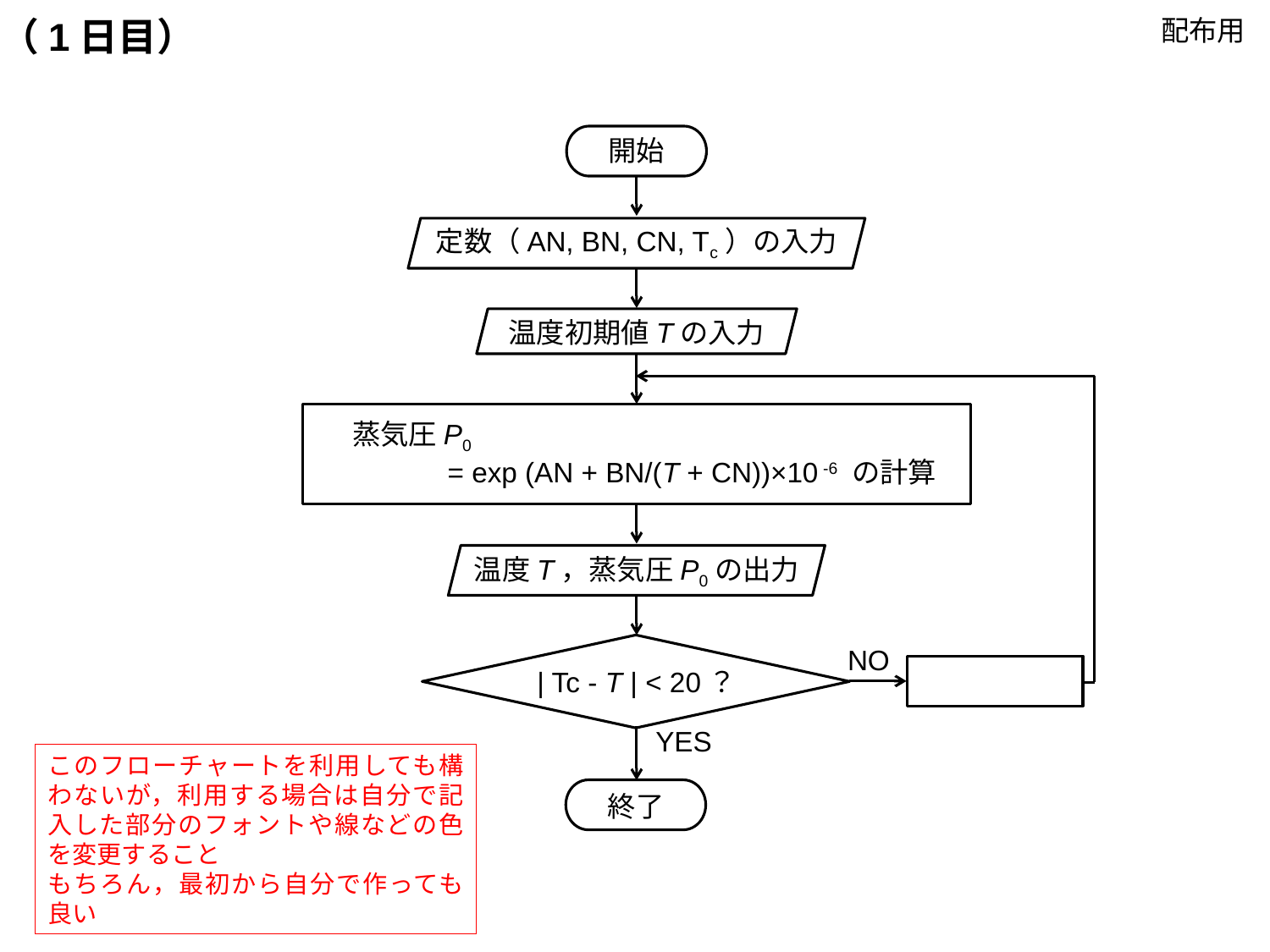

（1日目）
配布用

開始

定数（AN, BN, CN, Tc）の入力
温度初期値Tの入力

温度T，蒸気圧P0の出力
蒸気圧P0
   　　 = exp (AN + BN/(T + CN))×10 -6 の計算

NO

| Tc - T | < 20？
YES

終了
このフローチャートを利用しても構わないが，利用する場合は自分で記入した部分のフォントや線などの色を変更すること
もちろん，最初から自分で作っても良い